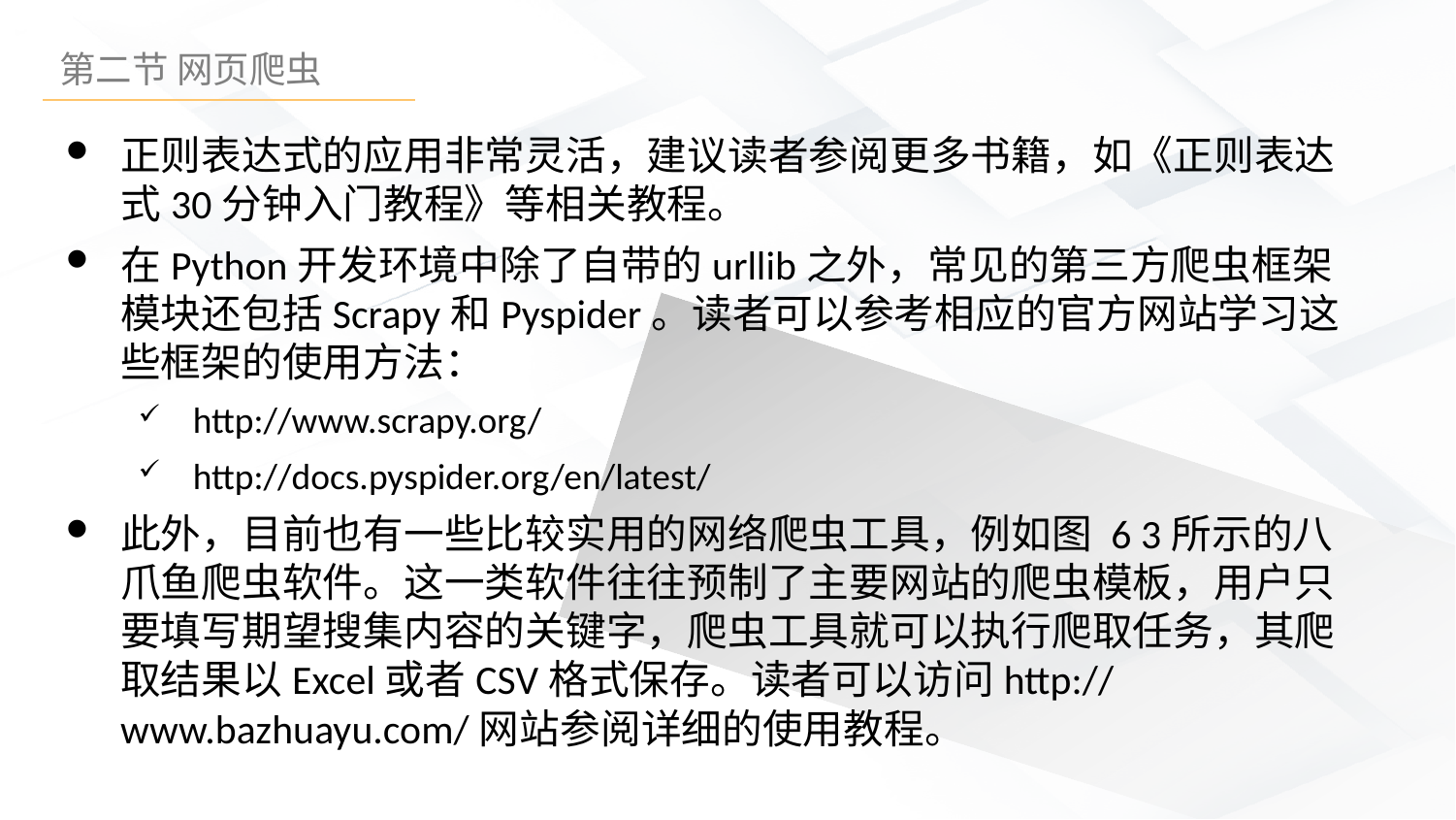

正则表达式的应用非常灵活，建议读者参阅更多书籍，如《正则表达式30分钟入门教程》等相关教程。
在Python开发环境中除了自带的urllib之外，常见的第三方爬虫框架模块还包括Scrapy和Pyspider。读者可以参考相应的官方网站学习这些框架的使用方法：
http://www.scrapy.org/
http://docs.pyspider.org/en/latest/
此外，目前也有一些比较实用的网络爬虫工具，例如图 6 3所示的八爪鱼爬虫软件。这一类软件往往预制了主要网站的爬虫模板，用户只要填写期望搜集内容的关键字，爬虫工具就可以执行爬取任务，其爬取结果以Excel或者CSV格式保存。读者可以访问http://www.bazhuayu.com/网站参阅详细的使用教程。